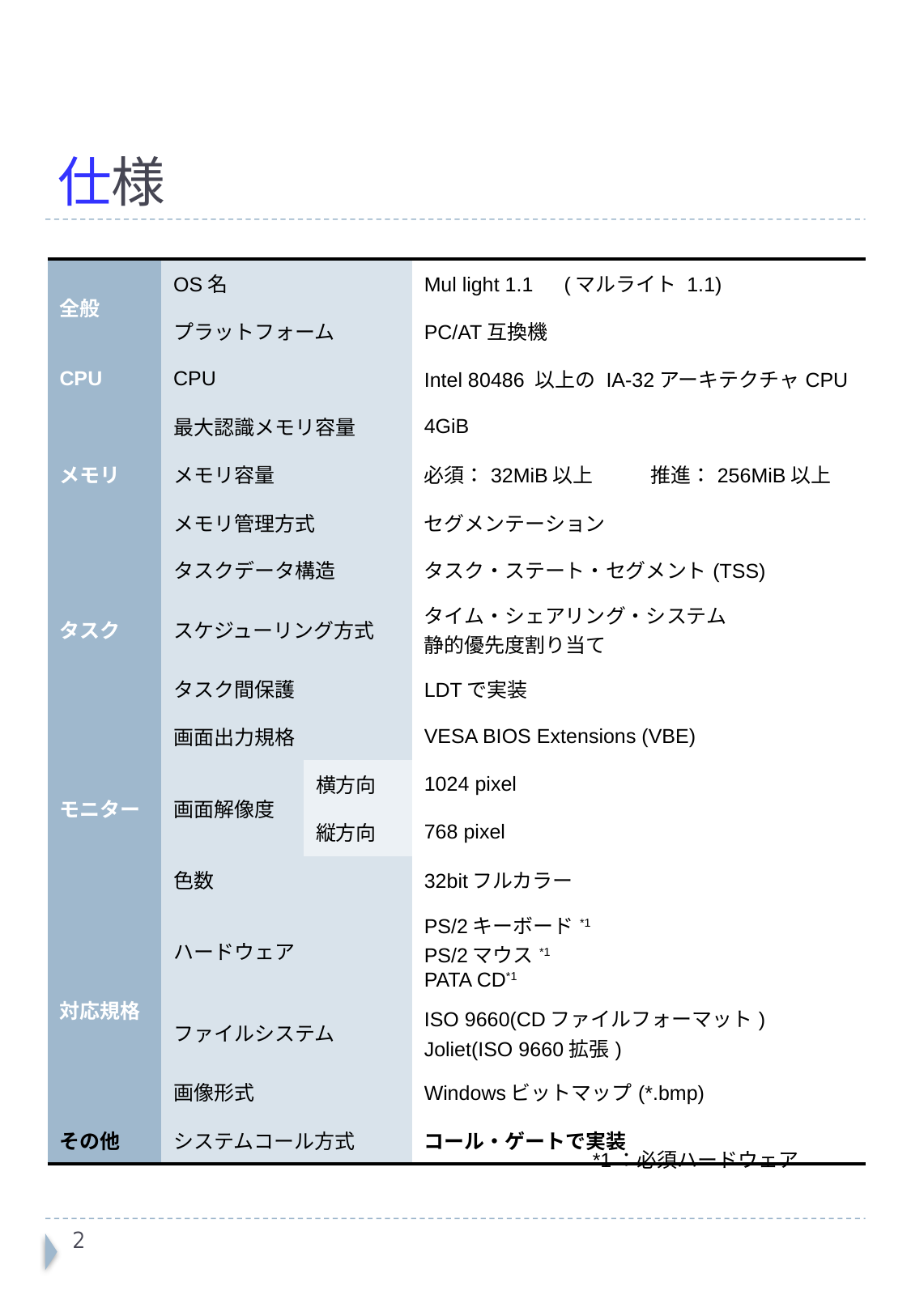

# 仕様
| 全般 | OS名 |  | Mul light 1.1　(マルライト 1.1) |  |
| --- | --- | --- | --- | --- |
|  | プラットフォーム |  | PC/AT互換機 |  |
| CPU | CPU |  | Intel 80486 以上の IA-32アーキテクチャCPU |  |
| メモリ | 最大認識メモリ容量 |  | 4GiB |  |
|  | メモリ容量 |  | 必須：32MiB以上 | 推進：256MiB以上 |
|  | メモリ管理方式 |  | セグメンテーション |  |
| タスク | タスクデータ構造 |  | タスク・ステート・セグメント(TSS) |  |
|  | スケジューリング方式 |  | タイム・シェアリング・システム 静的優先度割り当て |  |
|  | タスク間保護 |  | LDTで実装 |  |
| モニター | 画面出力規格 |  | VESA BIOS Extensions (VBE) |  |
|  | 画面解像度 | 横方向 | 1024 pixel |  |
|  |  | 縦方向 | 768 pixel |  |
|  | 色数 |  | 32bitフルカラー |  |
| 対応規格 | ハードウェア |  | PS/2キーボード\*1 PS/2マウス\*1 PATA CD\*1 |  |
|  | ファイルシステム |  | ISO 9660(CDファイルフォーマット) Joliet(ISO 9660拡張) |  |
|  | 画像形式 |  | Windowsビットマップ(\*.bmp) |  |
| その他 | システムコール方式 |  | コール・ゲートで実装 |  |
*1：必須ハードウェア
2